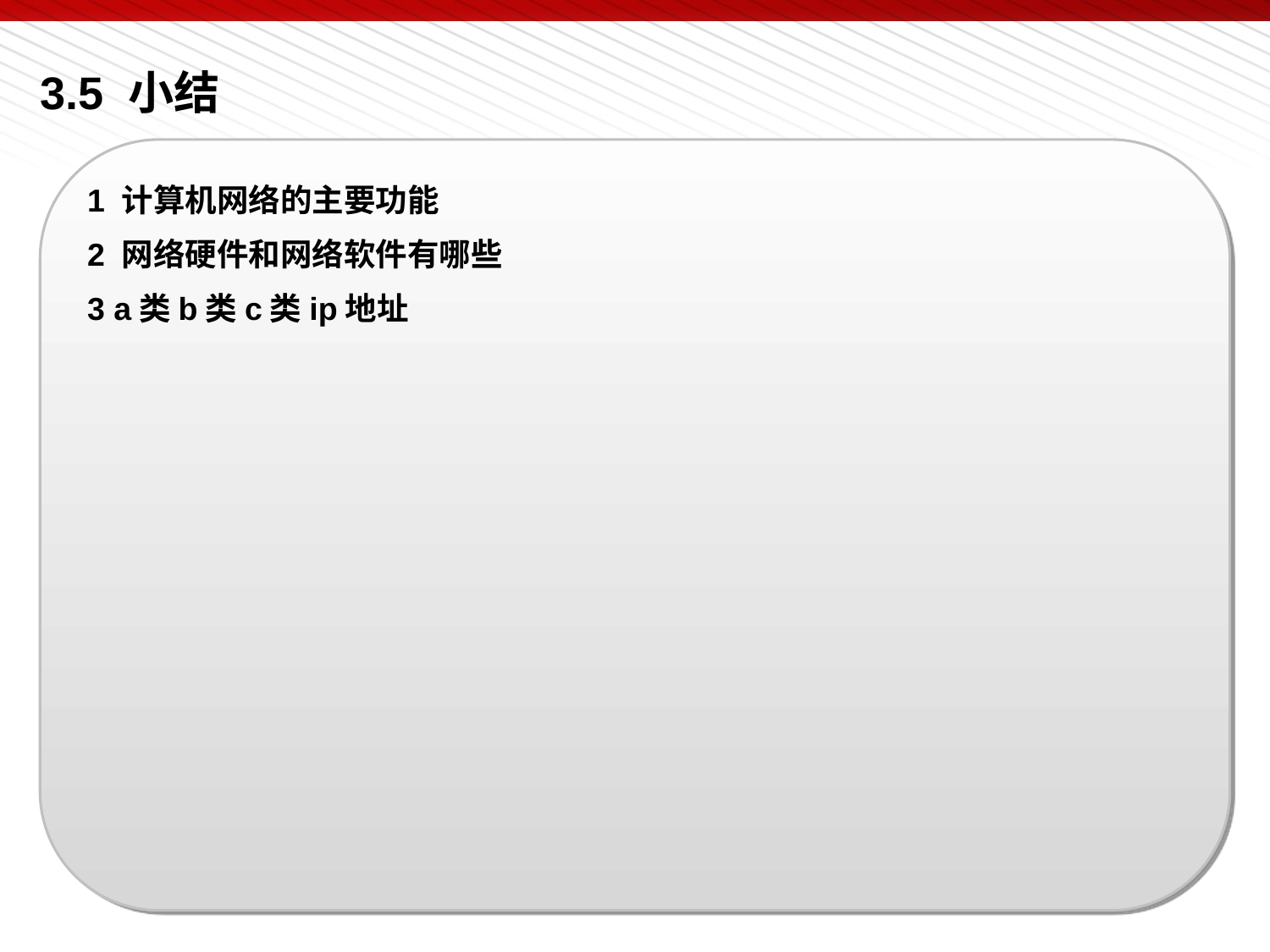

# 3.5 小结
1 计算机网络的主要功能
2 网络硬件和网络软件有哪些
3 a类b类c类ip地址